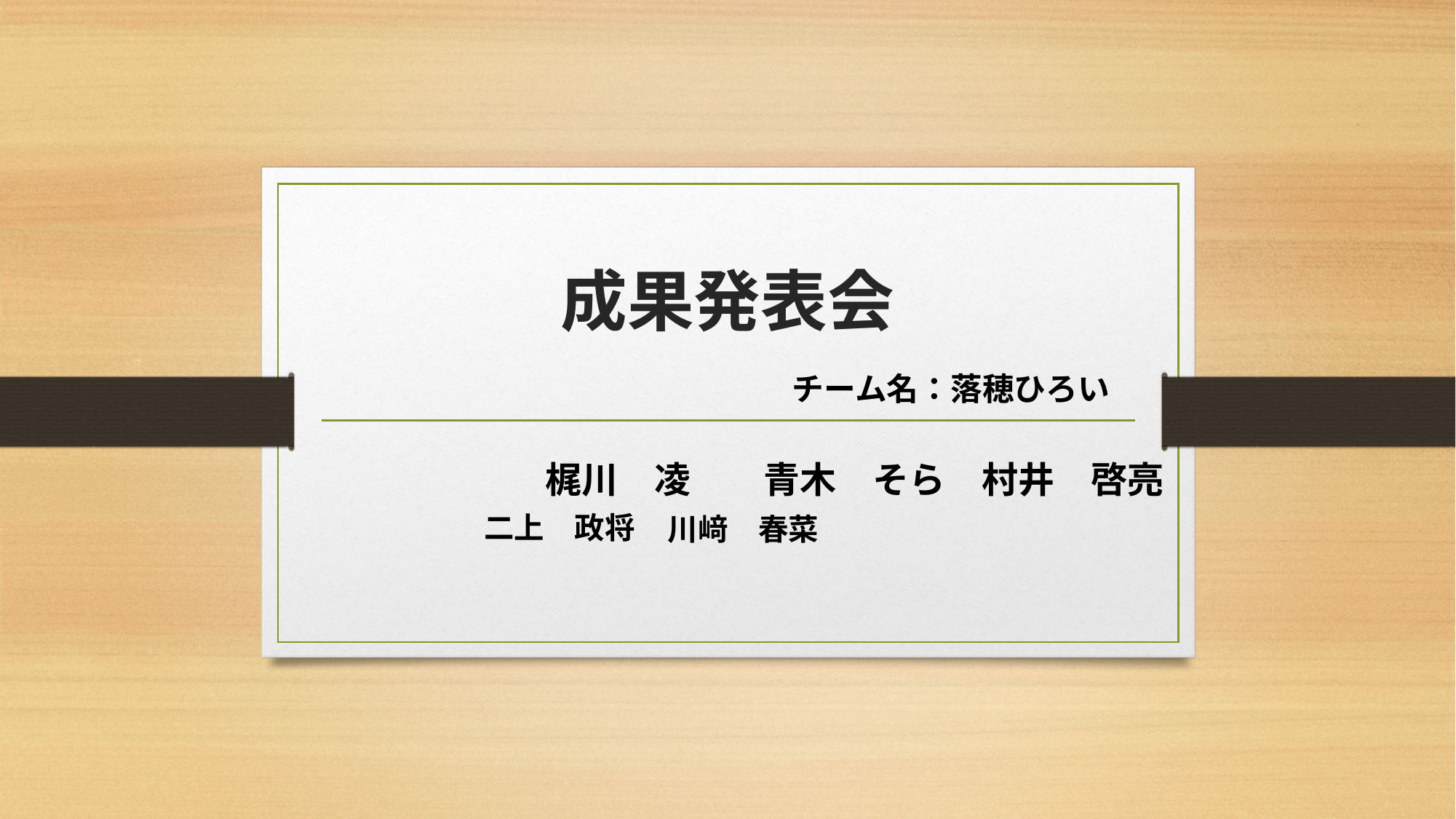

# 成果発表会
チーム名：落穂ひろい

　　　　　　　梶川　凌　　青木　そら　村井　啓亮

　　　　　二上　政将

　　　　　川﨑　春菜